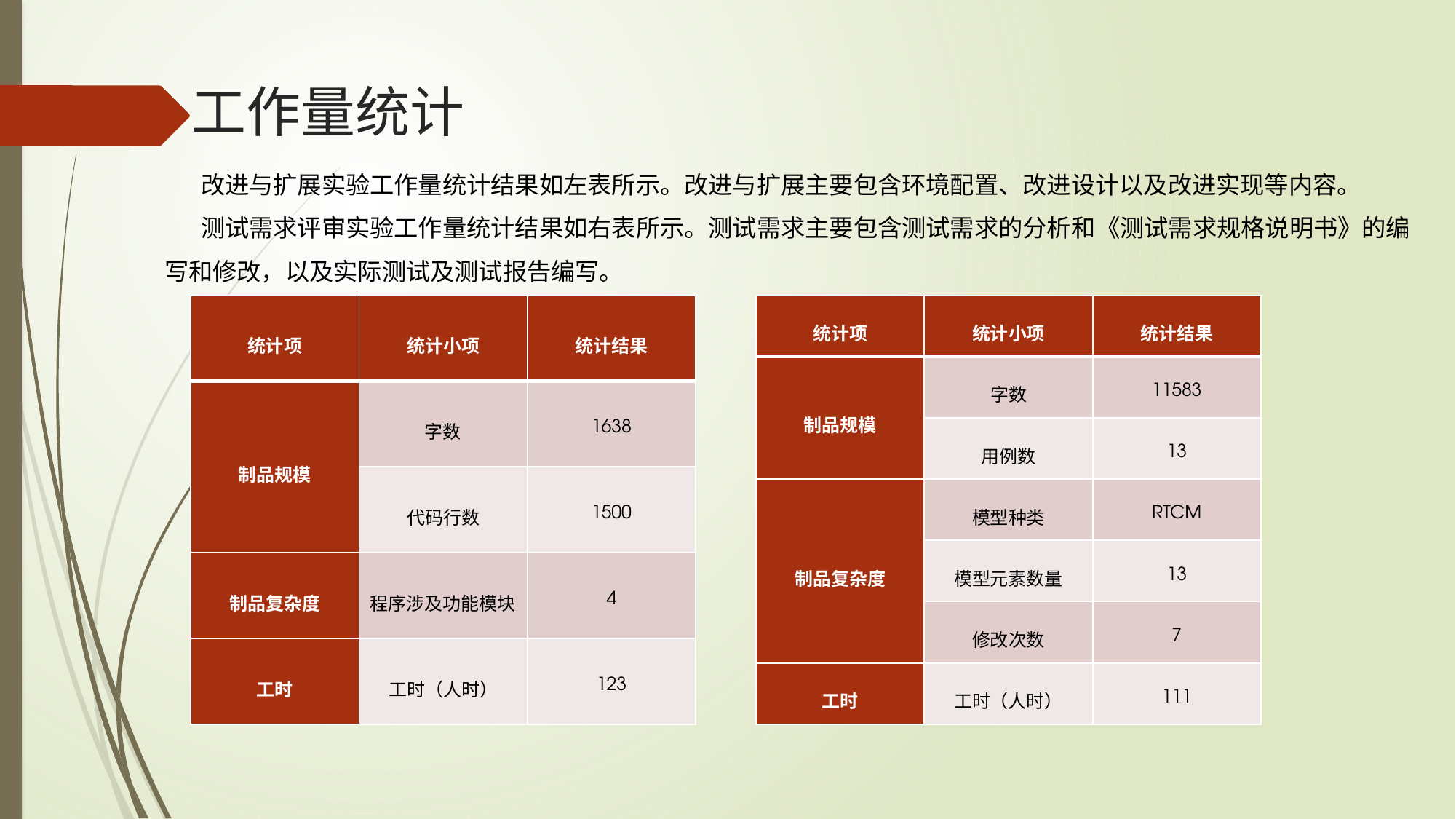

# 工作量统计
改进与扩展实验工作量统计结果如左表所示。改进与扩展主要包含环境配置、改进设计以及改进实现等内容。
测试需求评审实验工作量统计结果如右表所示。测试需求主要包含测试需求的分析和《测试需求规格说明书》的编写和修改，以及实际测试及测试报告编写。

| 统计项 | 统计小项 | 统计结果 |
| --- | --- | --- |
| 制品规模 | 字数 | 1638 |
|  | 代码行数 | 1500 |
| 制品复杂度 | 程序涉及功能模块 | 4 |
| 工时 | 工时（人时） | 123 |
| 统计项 | 统计小项 | 统计结果 |
| --- | --- | --- |
| 制品规模 | 字数 | 11583 |
|  | 用例数 | 13 |
| 制品复杂度 | 模型种类 | RTCM |
|  | 模型元素数量 | 13 |
|  | 修改次数 | 7 |
| 工时 | 工时（人时） | 111 |